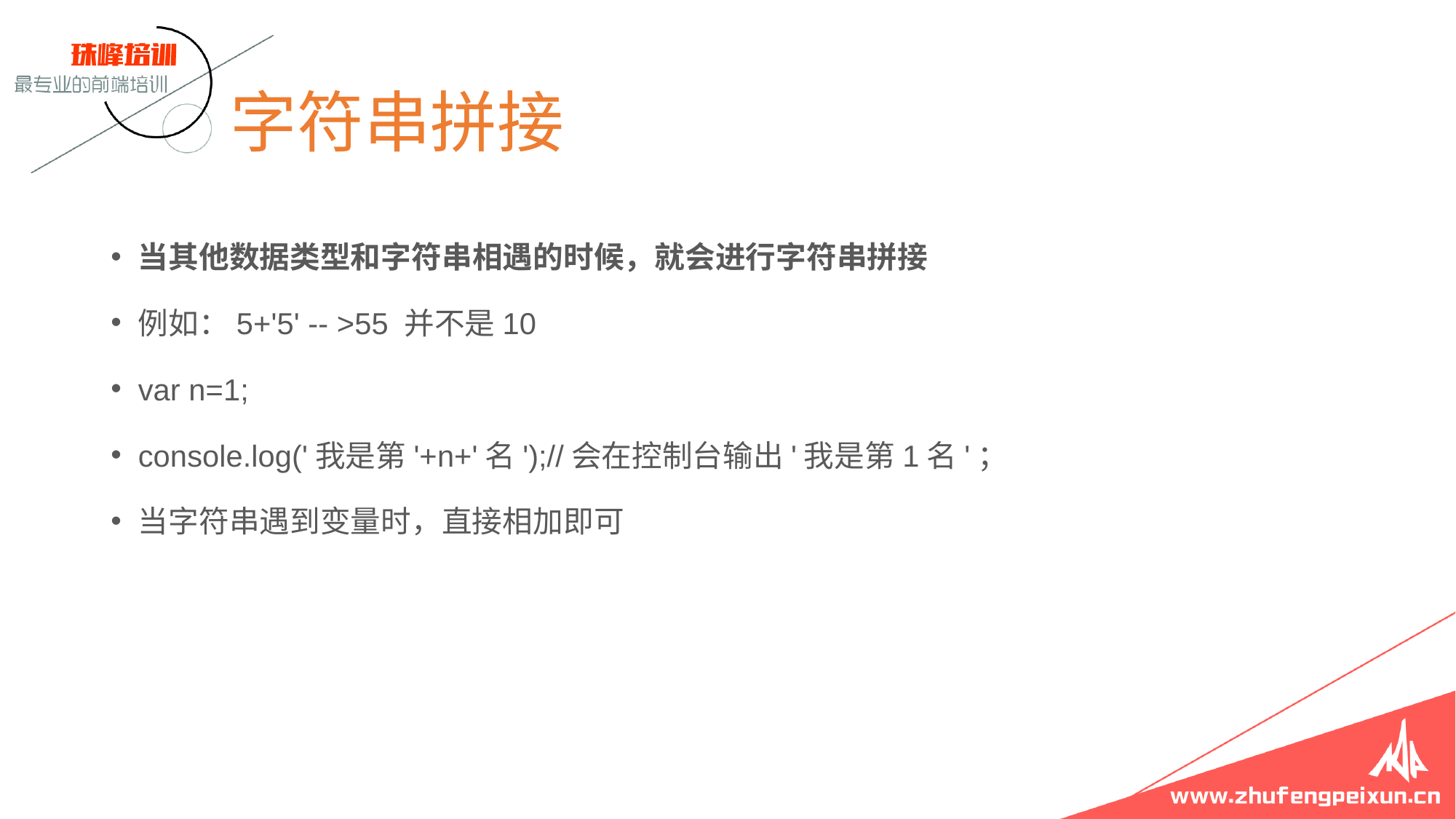

# 字符串拼接
当其他数据类型和字符串相遇的时候，就会进行字符串拼接
例如：5+'5' -- >55 并不是10
var n=1;
console.log('我是第'+n+'名');//会在控制台输出'我是第1名'；
当字符串遇到变量时，直接相加即可